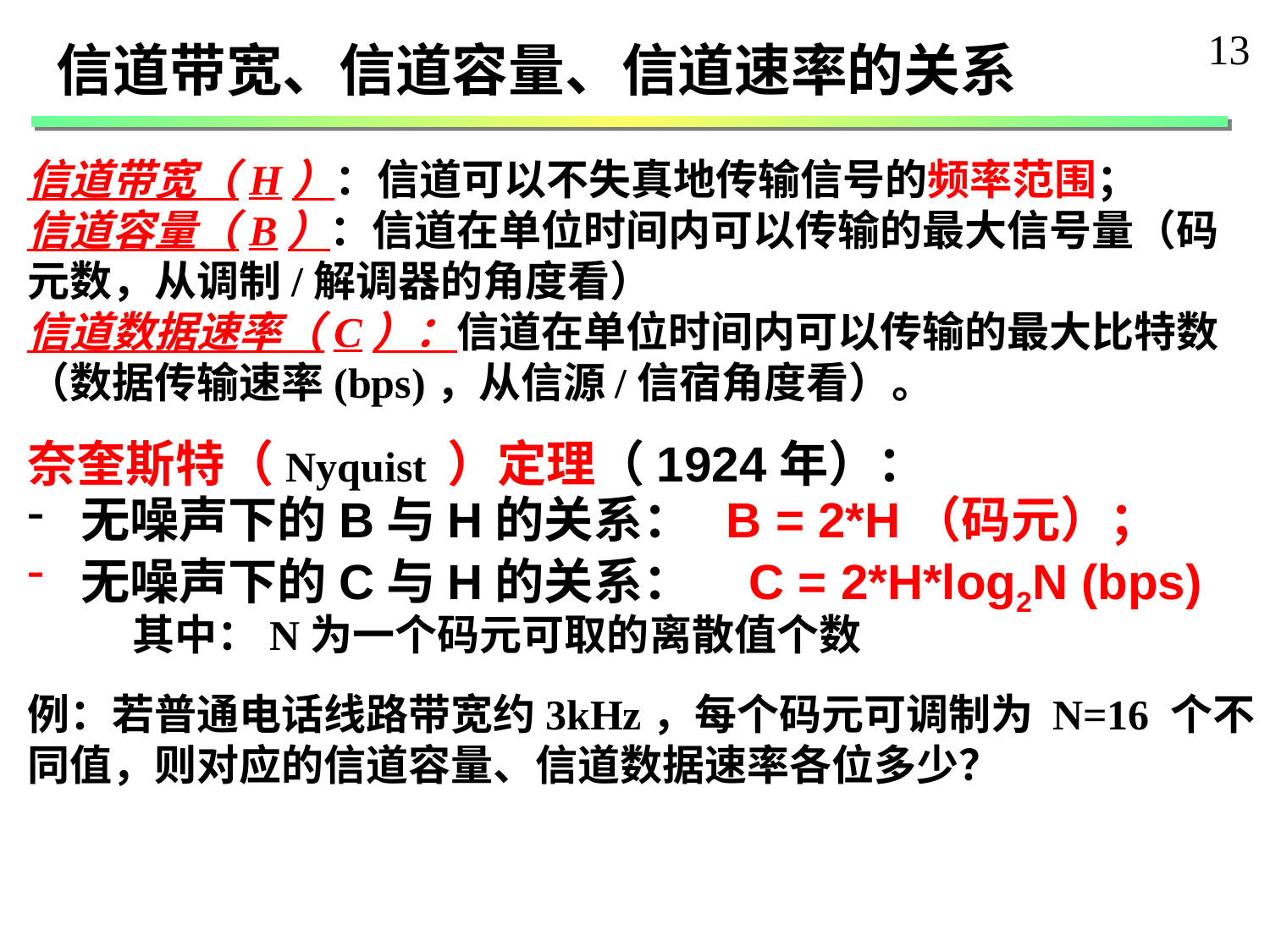

13
信道带宽、信道容量、信道速率的关系

信道带宽（H）：信道可以不失真地传输信号的频率范围；
信道容量（B）：信道在单位时间内可以传输的最大信号量（码元数，从调制/解调器的角度看）
信道数据速率（C）：信道在单位时间内可以传输的最大比特数（数据传输速率(bps)，从信源/信宿角度看）。

奈奎斯特（Nyquist ）定理（1924年）：
 无噪声下的B与H的关系：  B = 2*H（码元）；
 无噪声下的C与H的关系：    C = 2*H*log2N (bps)
          其中：N为一个码元可取的离散值个数

例：若普通电话线路带宽约3kHz，每个码元可调制为 N=16 个不同值，则对应的信道容量、信道数据速率各位多少？